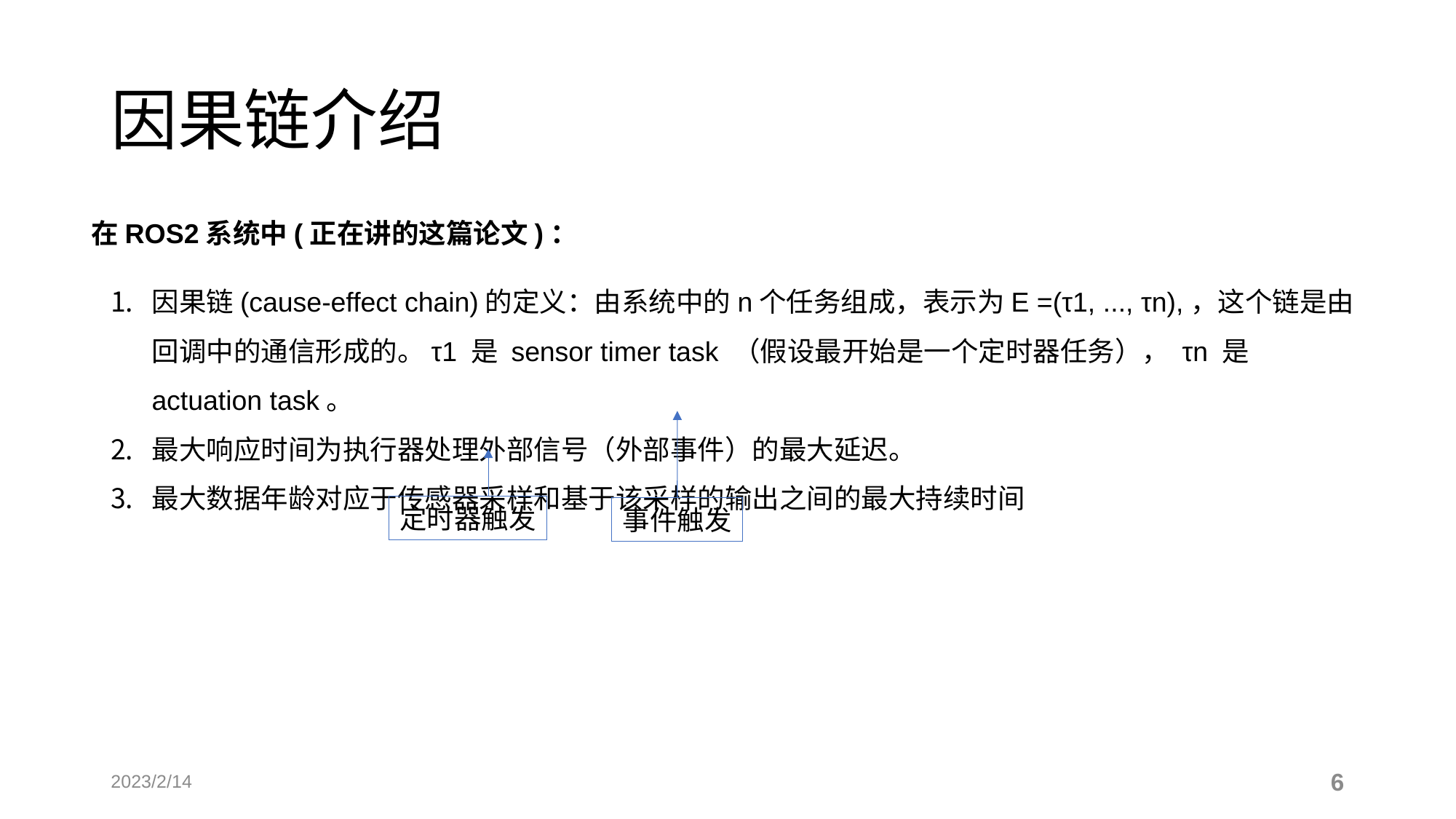

# 因果链介绍
在ROS2系统中(正在讲的这篇论文)：
因果链(cause-effect chain)的定义：由系统中的n个任务组成，表示为E =(τ1, ..., τn),，这个链是由回调中的通信形成的。τ1 是 sensor timer task （假设最开始是一个定时器任务）， τn 是 actuation task。
最大响应时间为执行器处理外部信号（外部事件）的最大延迟。
最大数据年龄对应于传感器采样和基于该采样的输出之间的最大持续时间
定时器触发
事件触发
2023/2/14
6